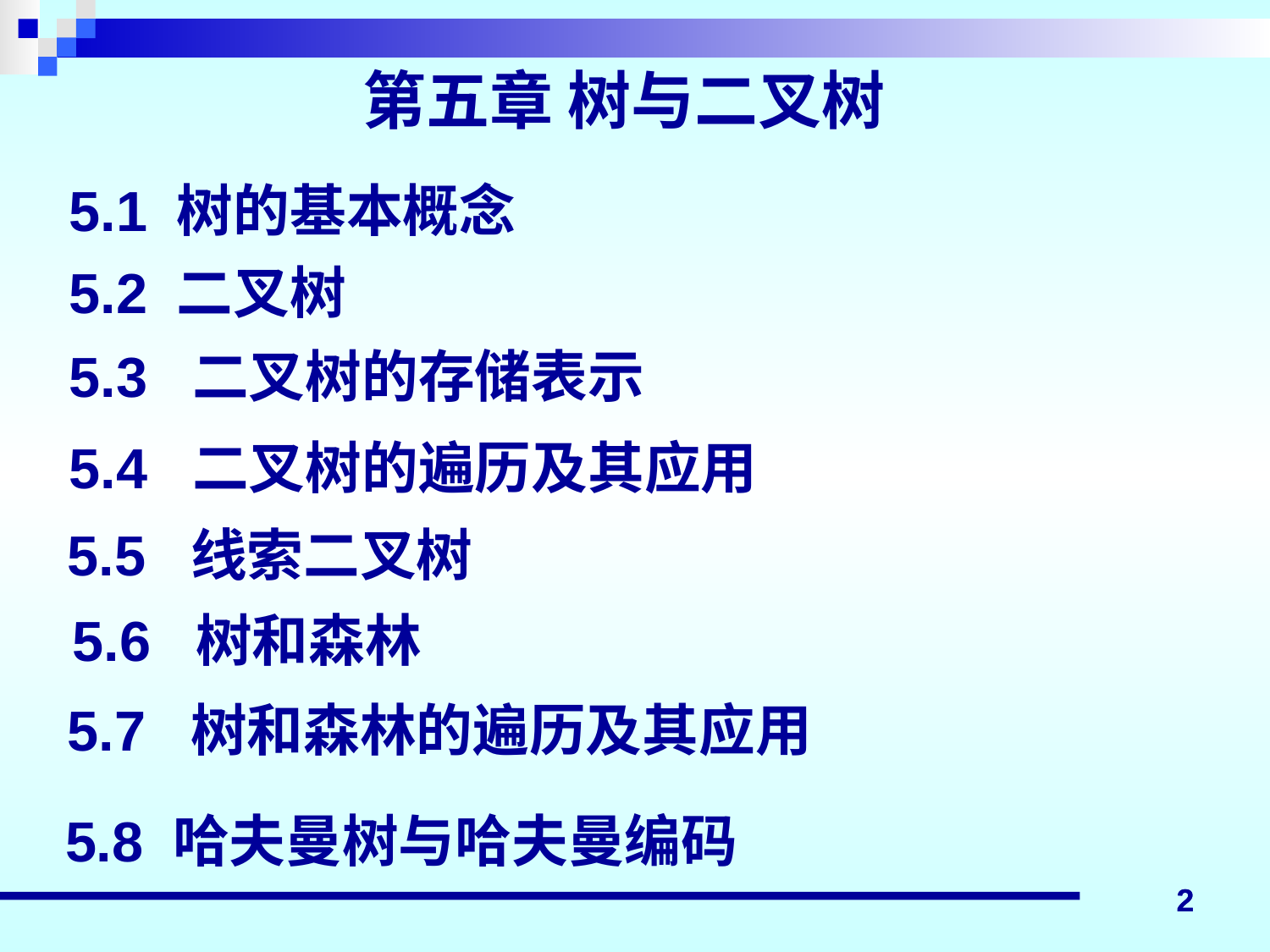

第五章 树与二叉树
5.1 树的基本概念
5.2 二叉树
5.3  二叉树的存储表示
5.4  二叉树的遍历及其应用
5.5  线索二叉树
5.6  树和森林
5.7  树和森林的遍历及其应用
5.8 哈夫曼树与哈夫曼编码
2
2